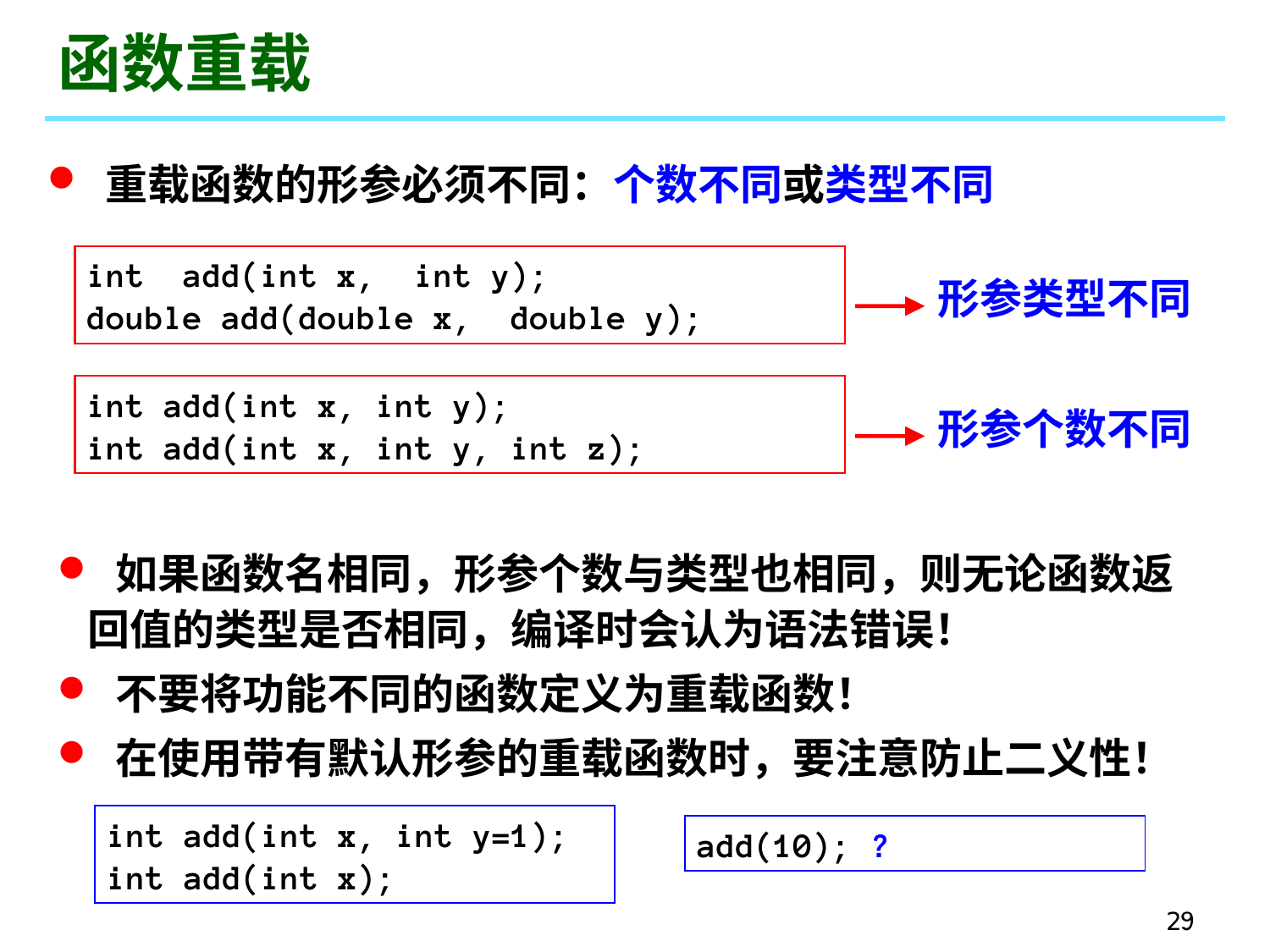

# 函数重载
 重载函数的形参必须不同：个数不同或类型不同
int  add(int x,  int y);
double add(double x,  double y);
形参类型不同

int add(int x, int y);
int add(int x, int y, int z);
形参个数不同

 如果函数名相同，形参个数与类型也相同，则无论函数返回值的类型是否相同，编译时会认为语法错误！
 不要将功能不同的函数定义为重载函数！
 在使用带有默认形参的重载函数时，要注意防止二义性！
int add(int x, int y=1);
int add(int x);
add(10); ?
29